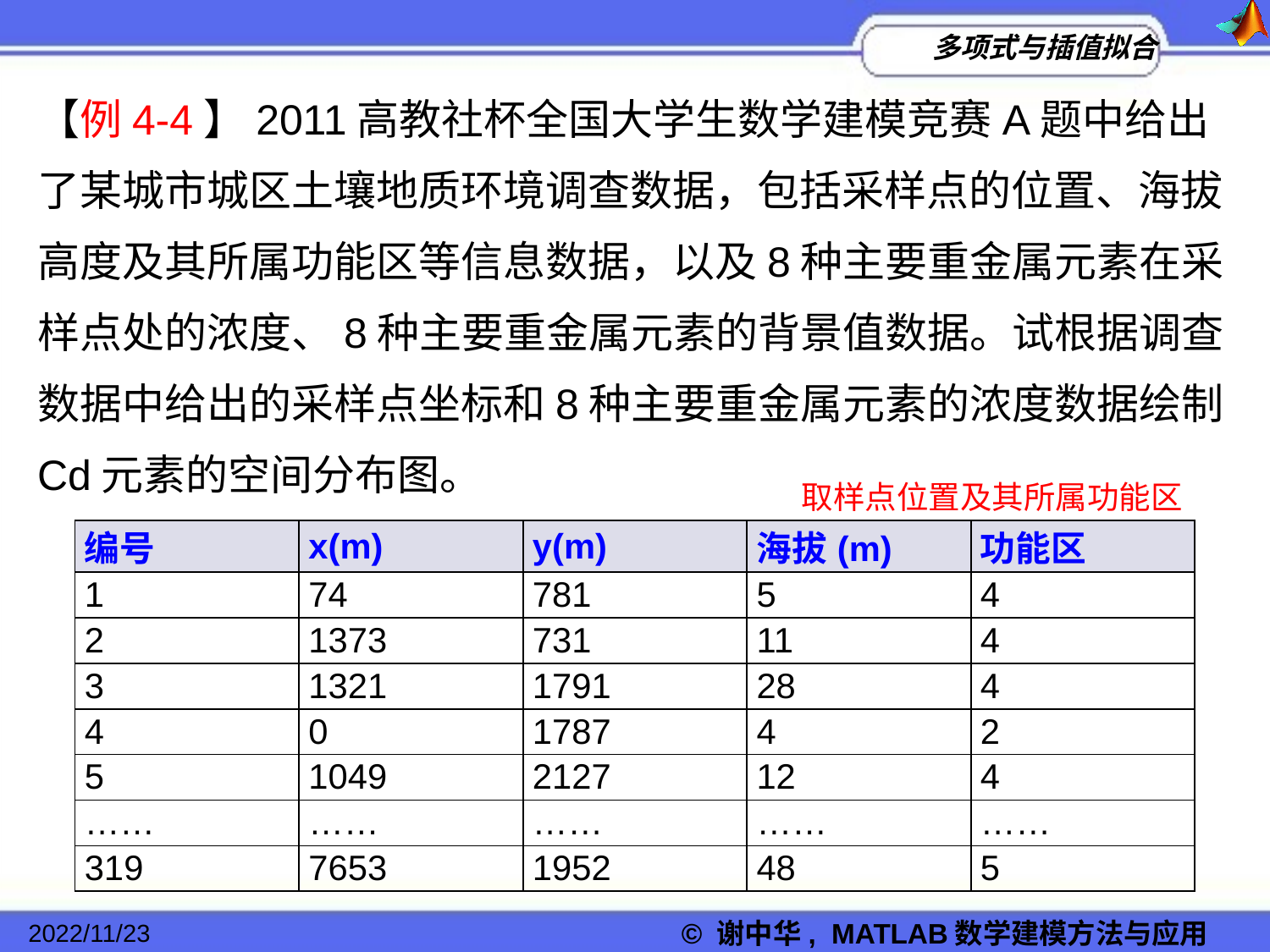

【例4-4】2011高教社杯全国大学生数学建模竞赛A题中给出了某城市城区土壤地质环境调查数据，包括采样点的位置、海拔高度及其所属功能区等信息数据，以及8种主要重金属元素在采样点处的浓度、8种主要重金属元素的背景值数据。试根据调查数据中给出的采样点坐标和8种主要重金属元素的浓度数据绘制Cd元素的空间分布图。
取样点位置及其所属功能区
| 编号 | x(m) | y(m) | 海拔(m) | 功能区 |
| --- | --- | --- | --- | --- |
| 1 | 74 | 781 | 5 | 4 |
| 2 | 1373 | 731 | 11 | 4 |
| 3 | 1321 | 1791 | 28 | 4 |
| 4 | 0 | 1787 | 4 | 2 |
| 5 | 1049 | 2127 | 12 | 4 |
| …… | …… | …… | …… | …… |
| 319 | 7653 | 1952 | 48 | 5 |
© 谢中华,  MATLAB数学建模方法与应用
2022/11/23